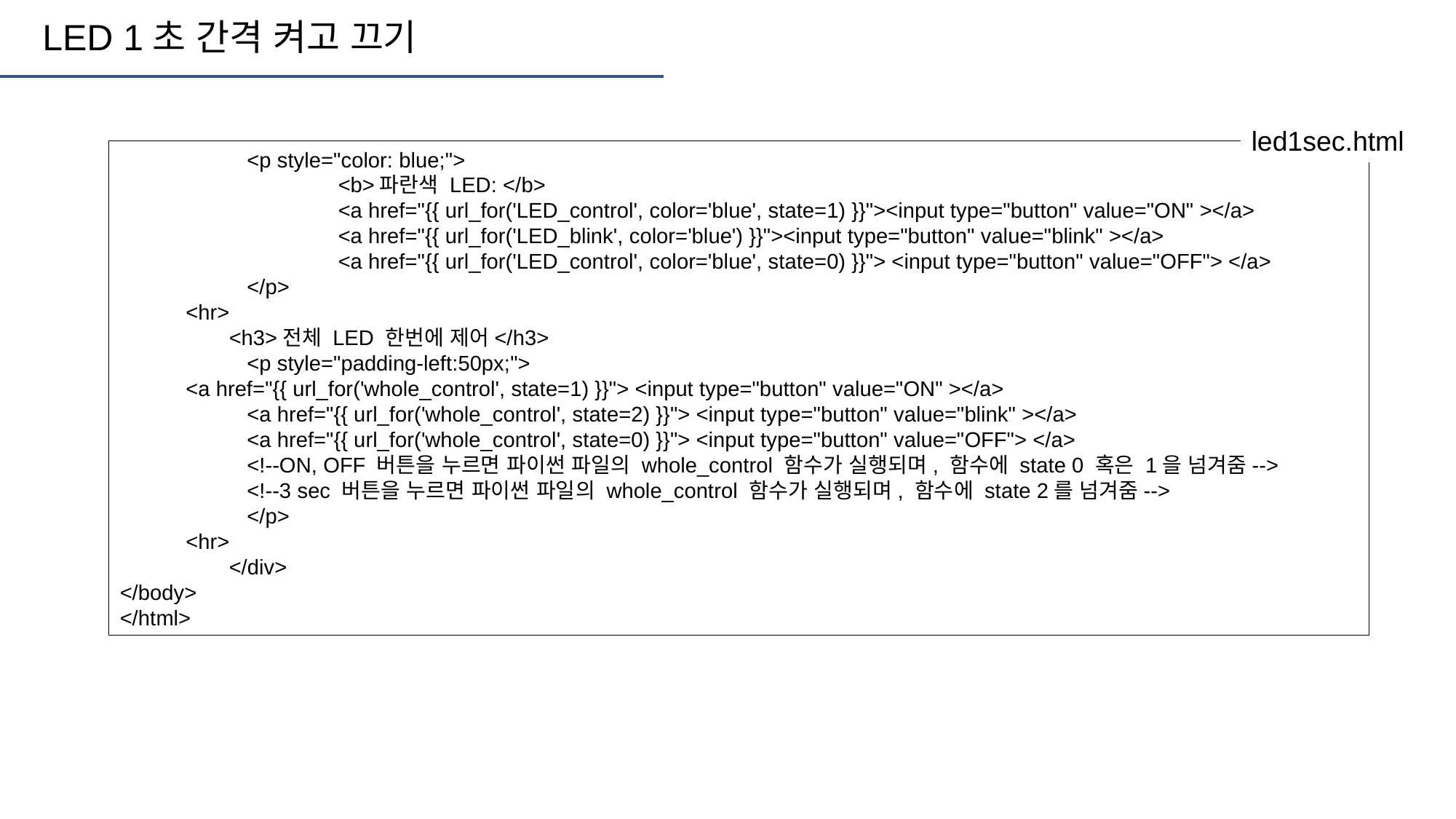

LED 1초 간격 켜고 끄기
led1sec.html
	   <p style="color: blue;">
		<b>파란색 LED: </b>
		<a href="{{ url_for('LED_control', color='blue', state=1) }}"><input type="button" value="ON" ></a>
		<a href="{{ url_for('LED_blink', color='blue') }}"><input type="button" value="blink" ></a>
		<a href="{{ url_for('LED_control', color='blue', state=0) }}"> <input type="button" value="OFF"> </a>
	   </p>
           <hr>
	<h3>전체 LED 한번에 제어</h3>
	   <p style="padding-left:50px;">
           <a href="{{ url_for('whole_control', state=1) }}"> <input type="button" value="ON" ></a>
	   <a href="{{ url_for('whole_control', state=2) }}"> <input type="button" value="blink" ></a>
	   <a href="{{ url_for('whole_control', state=0) }}"> <input type="button" value="OFF"> </a>
	   <!--ON, OFF 버튼을 누르면 파이썬 파일의 whole_control 함수가 실행되며, 함수에 state 0 혹은 1을 넘겨줌-->
	   <!--3 sec 버튼을 누르면 파이썬 파일의 whole_control 함수가 실행되며, 함수에 state 2를 넘겨줌-->
	   </p>
           <hr>
	</div>
</body>
</html>